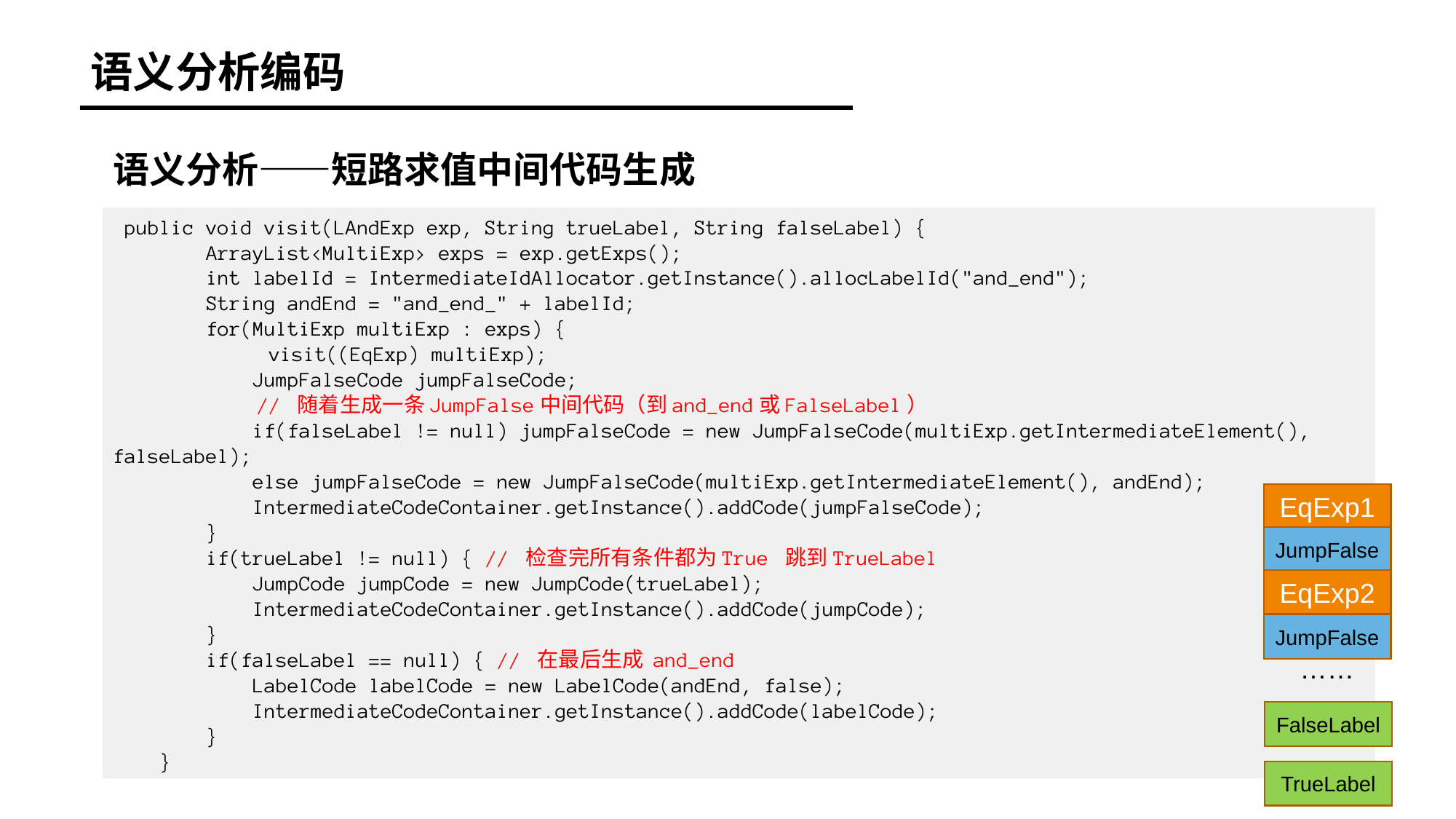

语义分析编码
语义分析——短路求值中间代码生成
 public void visit(LAndExp exp, String trueLabel, String falseLabel) {
        ArrayList<MultiExp> exps = exp.getExps();
        int labelId = IntermediateIdAllocator.getInstance().allocLabelId("and_end");
        String andEnd = "and_end_" + labelId;
        for(MultiExp multiExp : exps) {
	    visit((EqExp) multiExp);
            JumpFalseCode jumpFalseCode;
	   // 随着生成一条JumpFalse中间代码（到and_end或FalseLabel）
            if(falseLabel != null) jumpFalseCode = new JumpFalseCode(multiExp.getIntermediateElement(), falseLabel);
            else jumpFalseCode = new JumpFalseCode(multiExp.getIntermediateElement(), andEnd);
            IntermediateCodeContainer.getInstance().addCode(jumpFalseCode);
        }
        if(trueLabel != null) { // 检查完所有条件都为True 跳到TrueLabel
            JumpCode jumpCode = new JumpCode(trueLabel);
            IntermediateCodeContainer.getInstance().addCode(jumpCode);
        }
        if(falseLabel == null) { // 在最后生成 and_end
            LabelCode labelCode = new LabelCode(andEnd, false);
            IntermediateCodeContainer.getInstance().addCode(labelCode);
        }
    }
EqExp1
JumpFalse
EqExp2
JumpFalse
……
FalseLabel
TrueLabel